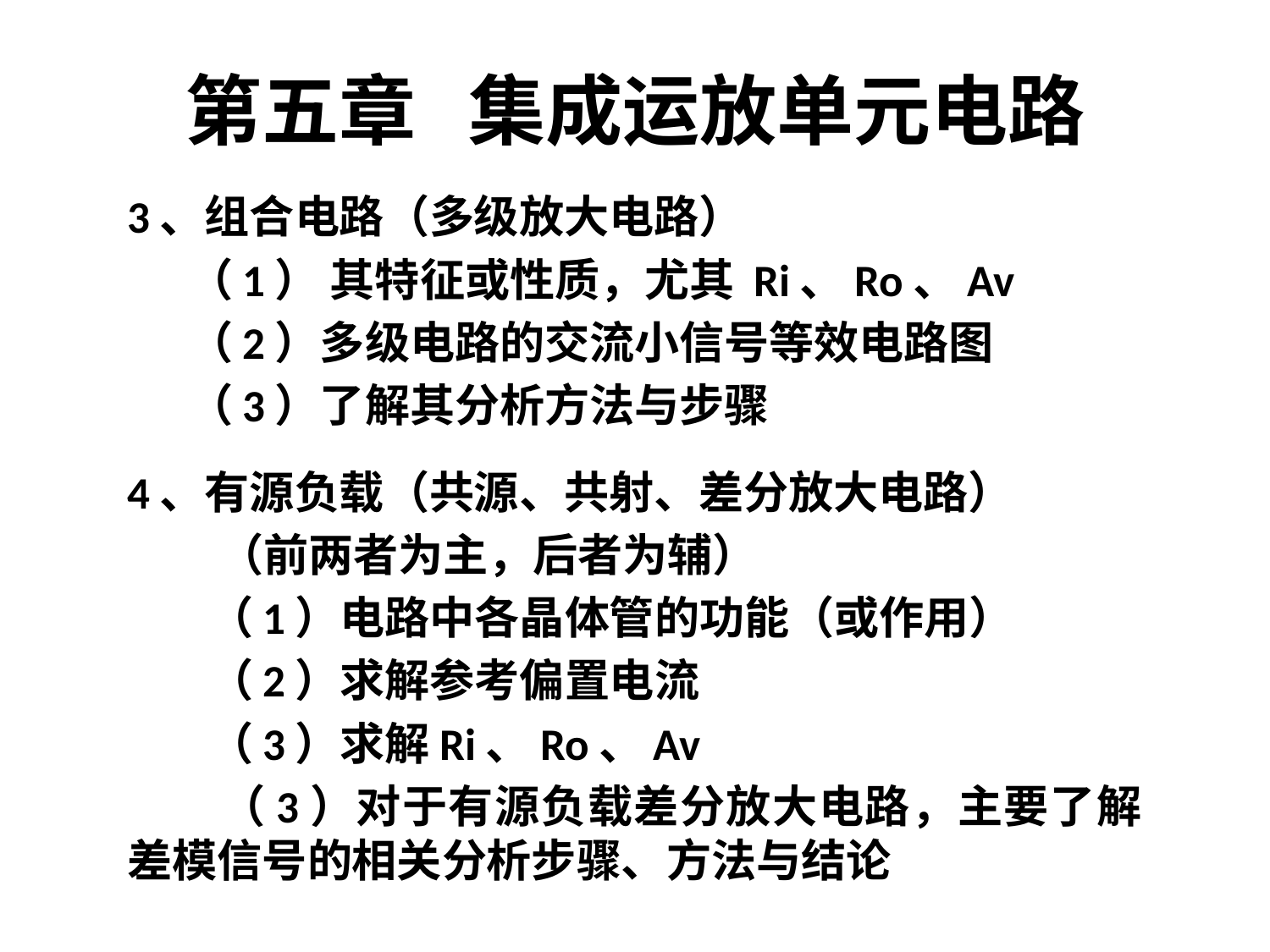

第五章   集成运放单元电路

3、组合电路（多级放大电路）
     （1） 其特征或性质，尤其 Ri、Ro、Av
     （2）多级电路的交流小信号等效电路图
     （3）了解其分析方法与步骤

4、有源负载（共源、共射、差分放大电路）
        （前两者为主，后者为辅）
       （1）电路中各晶体管的功能（或作用）
       （2）求解参考偏置电流
       （3）求解Ri、Ro、Av
       （3）对于有源负载差分放大电路，主要了解差模信号的相关分析步骤、方法与结论